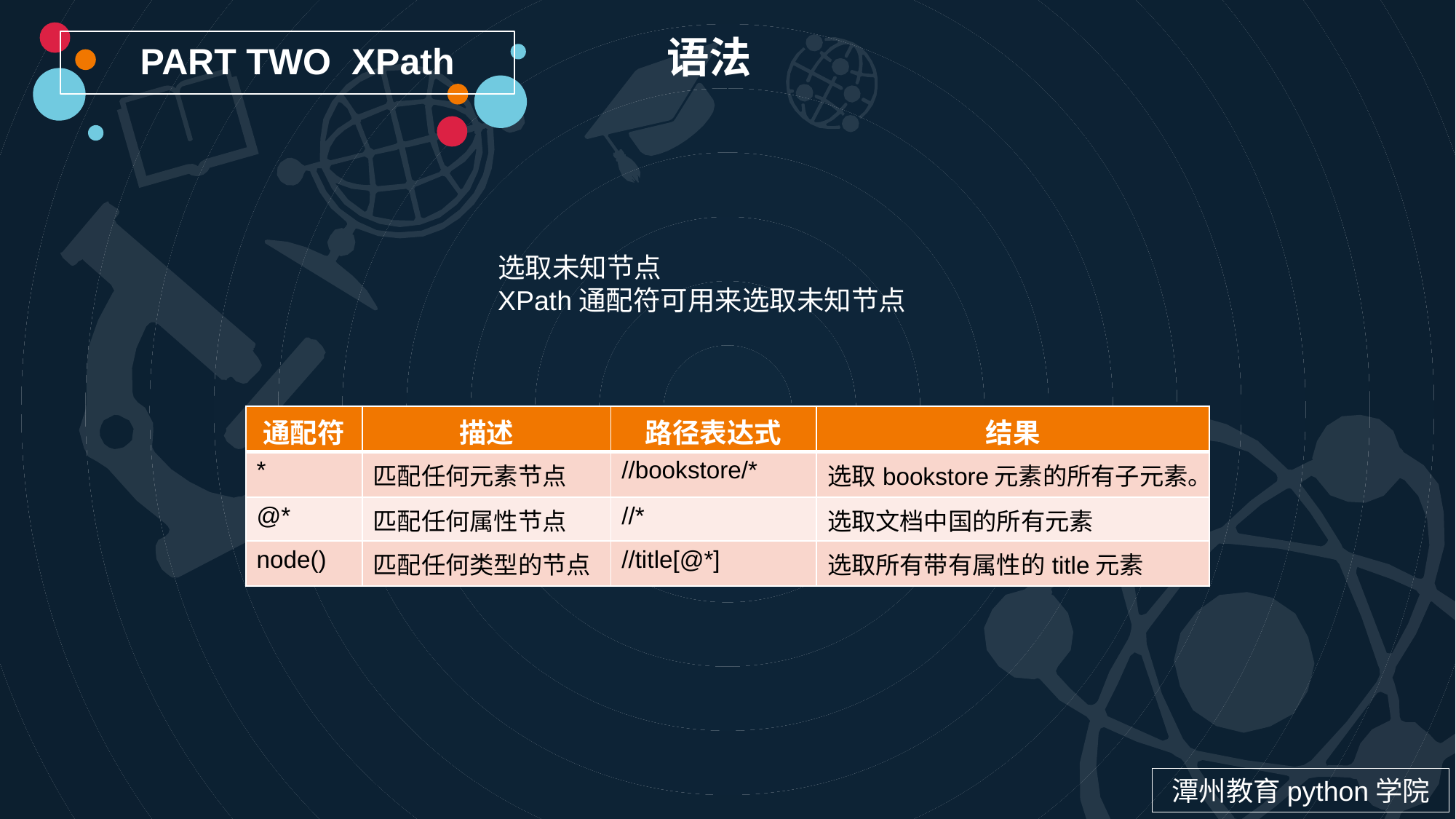

PART TWO  XPath
语法
选取未知节点
XPath通配符可用来选取未知节点
| 通配符 | 描述 | 路径表达式 | 结果 |
| --- | --- | --- | --- |
| \* | 匹配任何元素节点 | //bookstore/\* | 选取bookstore元素的所有子元素。 |
| @\* | 匹配任何属性节点 | //\* | 选取文档中国的所有元素 |
| node() | 匹配任何类型的节点 | //title[@\*] | 选取所有带有属性的title元素 |
潭州教育python学院